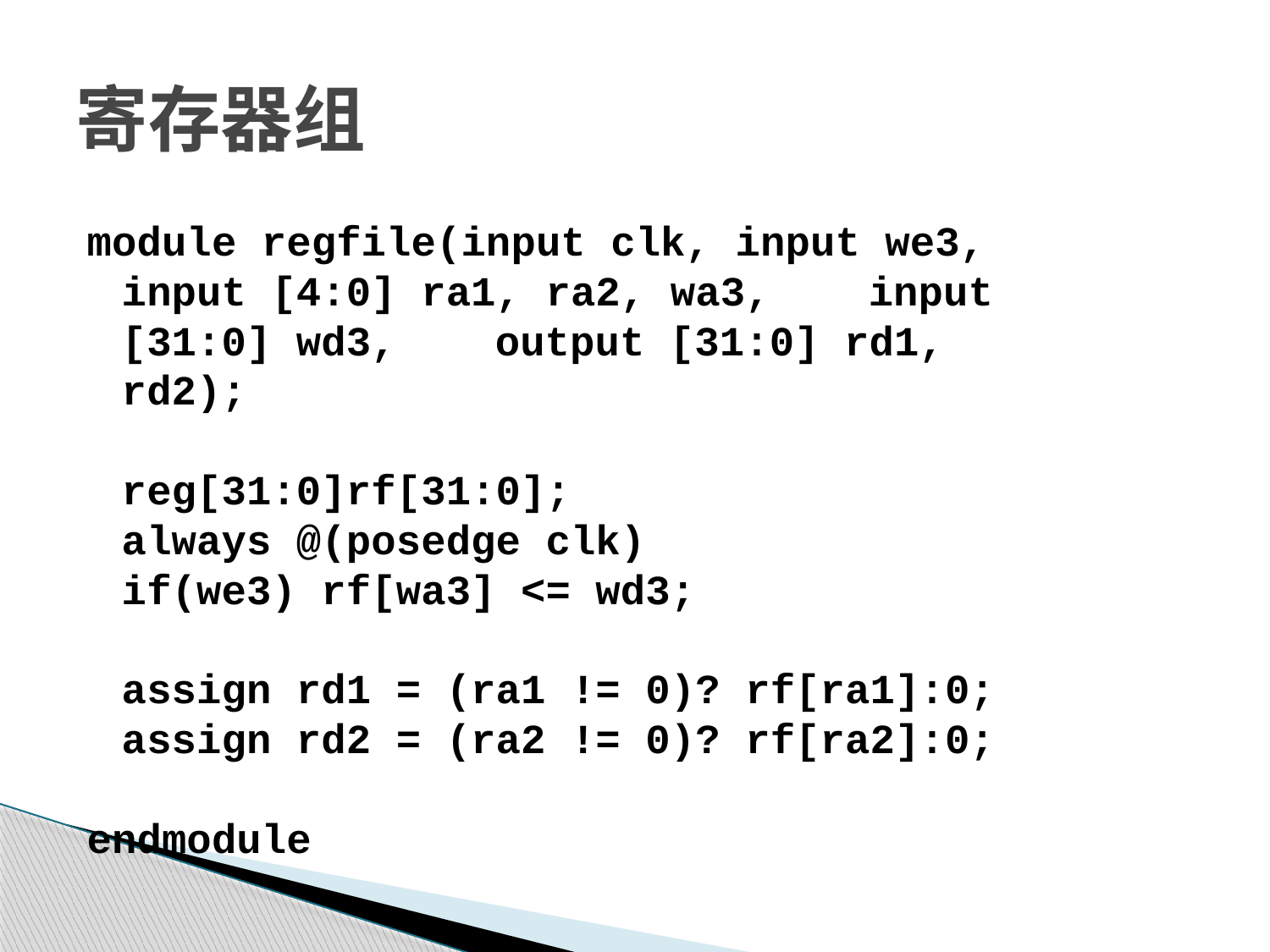

# 寄存器组
module regfile(input clk, input we3,		input [4:0] ra1, ra2, wa3,		input [31:0] wd3,			output [31:0] rd1, rd2);

	reg[31:0]rf[31:0];
	always @(posedge clk)
		if(we3) rf[wa3] <= wd3;

	assign rd1 = (ra1 != 0)? rf[ra1]:0;
	assign rd2 = (ra2 != 0)? rf[ra2]:0;

endmodule